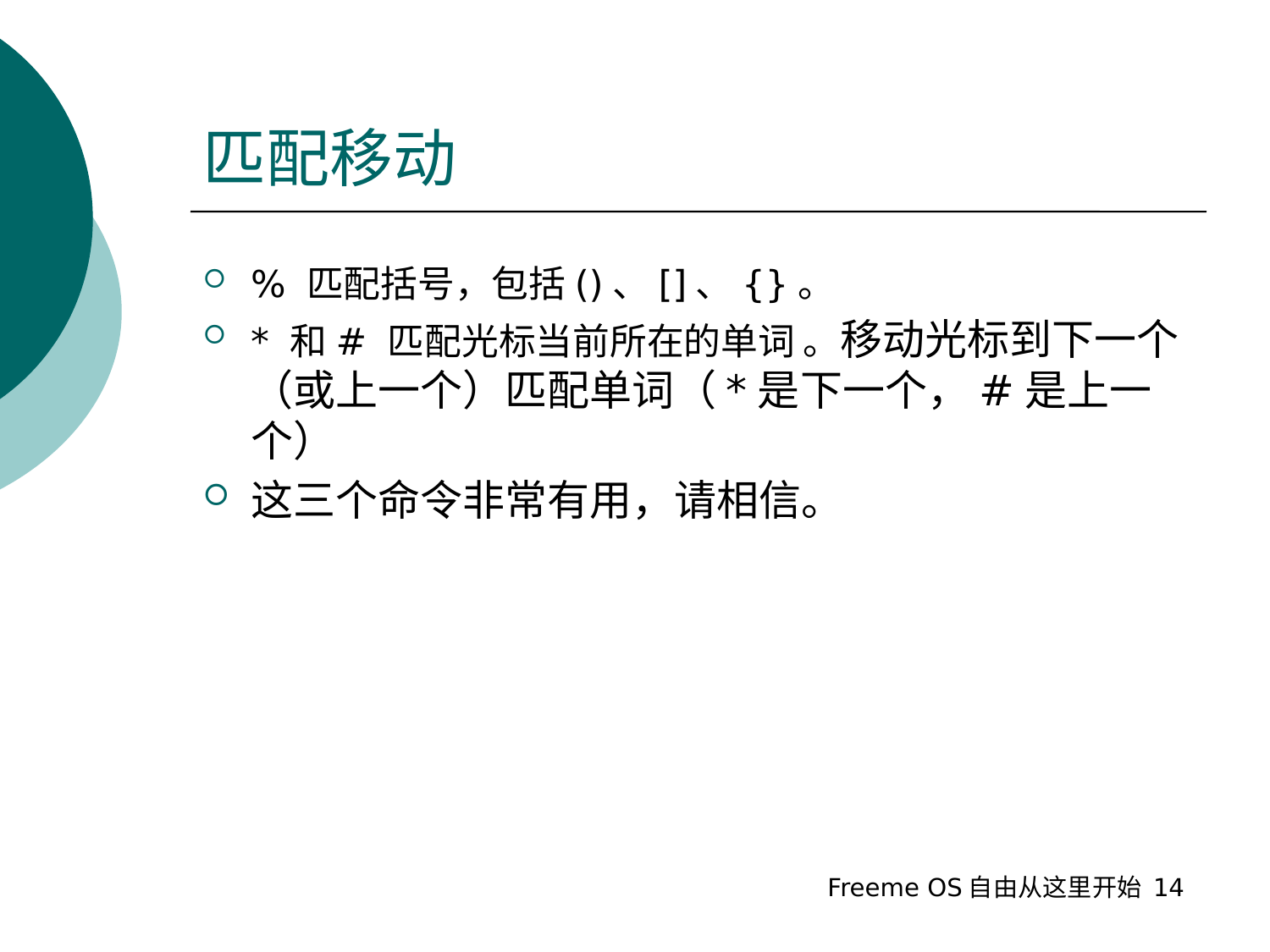

# 匹配移动
% 匹配括号，包括()、[]、{}。
* 和# 匹配光标当前所在的单词 。移动光标到下一个（或上一个）匹配单词（*是下一个，#是上一个）
这三个命令非常有用，请相信。